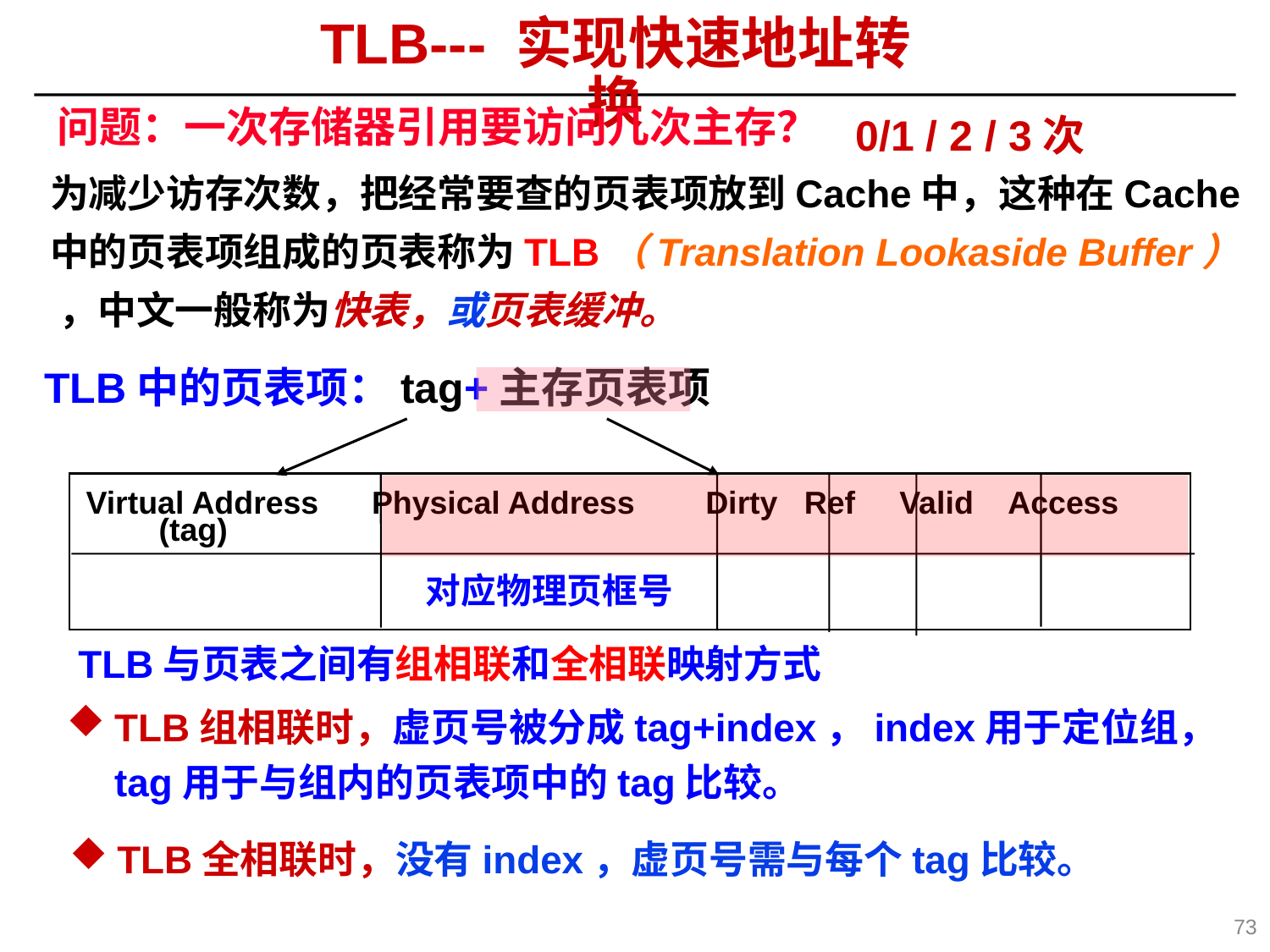

TLB--- 实现快速地址转换
问题：一次存储器引用要访问几次主存？
 0/1 / 2 / 3次
为减少访存次数，把经常要查的页表项放到Cache中，这种在Cache中的页表项组成的页表称为TLB（Translation Lookaside Buffer） ，中文一般称为快表，或页表缓冲。

TLB中的页表项：tag+主存页表项

 Virtual Address      Physical Address        Dirty   Ref     Valid    Access
      (tag)

对应物理页框号
TLB与页表之间有组相联和全相联映射方式
TLB组相联时，虚页号被分成tag+index，index用于定位组，tag用于与组内的页表项中的tag比较。
TLB全相联时，没有index，虚页号需与每个tag比较。
73